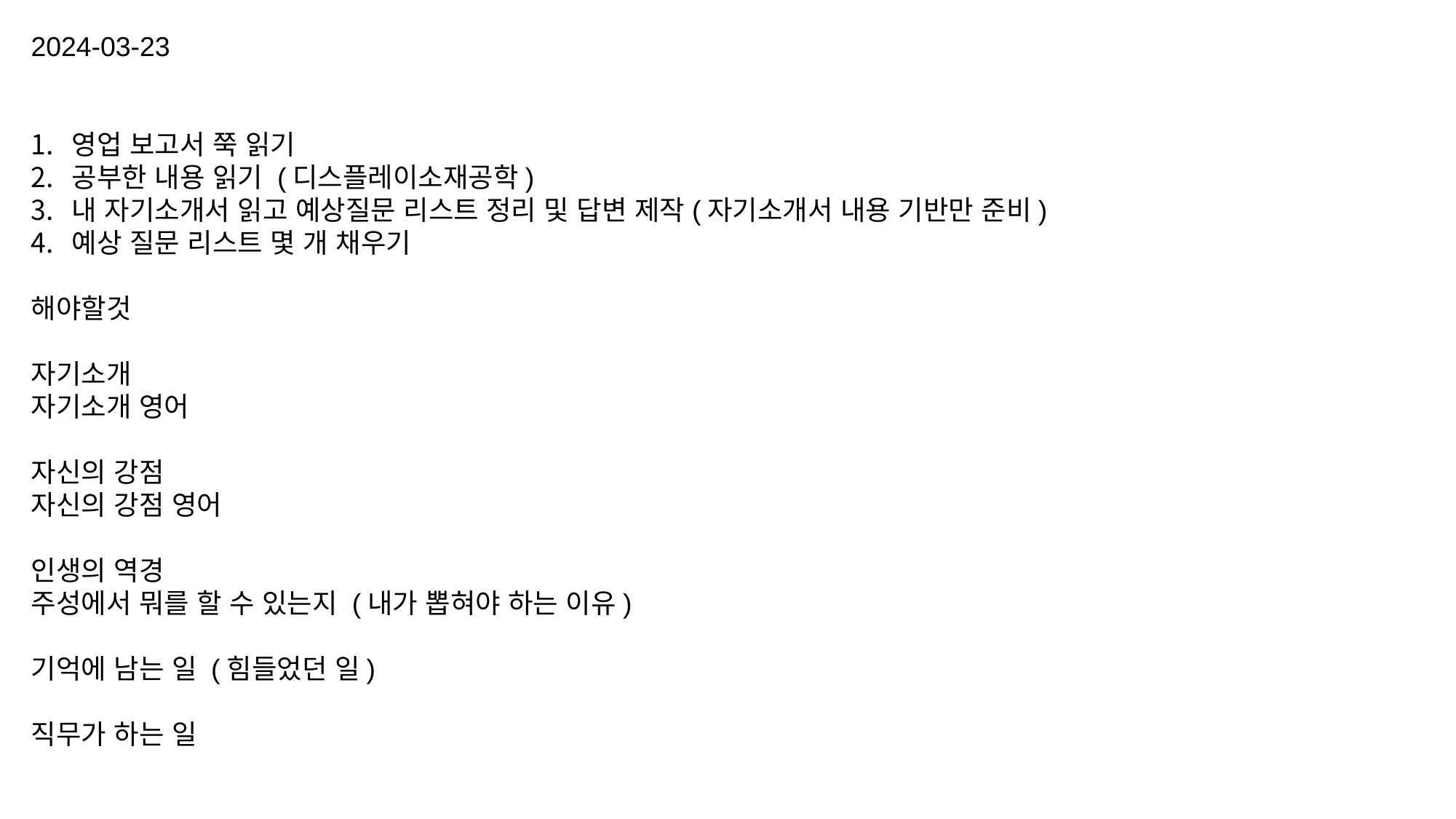

2024-03-23

영업 보고서 쭉 읽기
공부한 내용 읽기 (디스플레이소재공학)
내 자기소개서 읽고 예상질문 리스트 정리 및 답변 제작(자기소개서 내용 기반만 준비)
예상 질문 리스트 몇 개 채우기

해야할것

자기소개
자기소개 영어

자신의 강점
자신의 강점 영어

인생의 역경
주성에서 뭐를 할 수 있는지 (내가 뽑혀야 하는 이유)

기억에 남는 일 (힘들었던 일)

직무가 하는 일